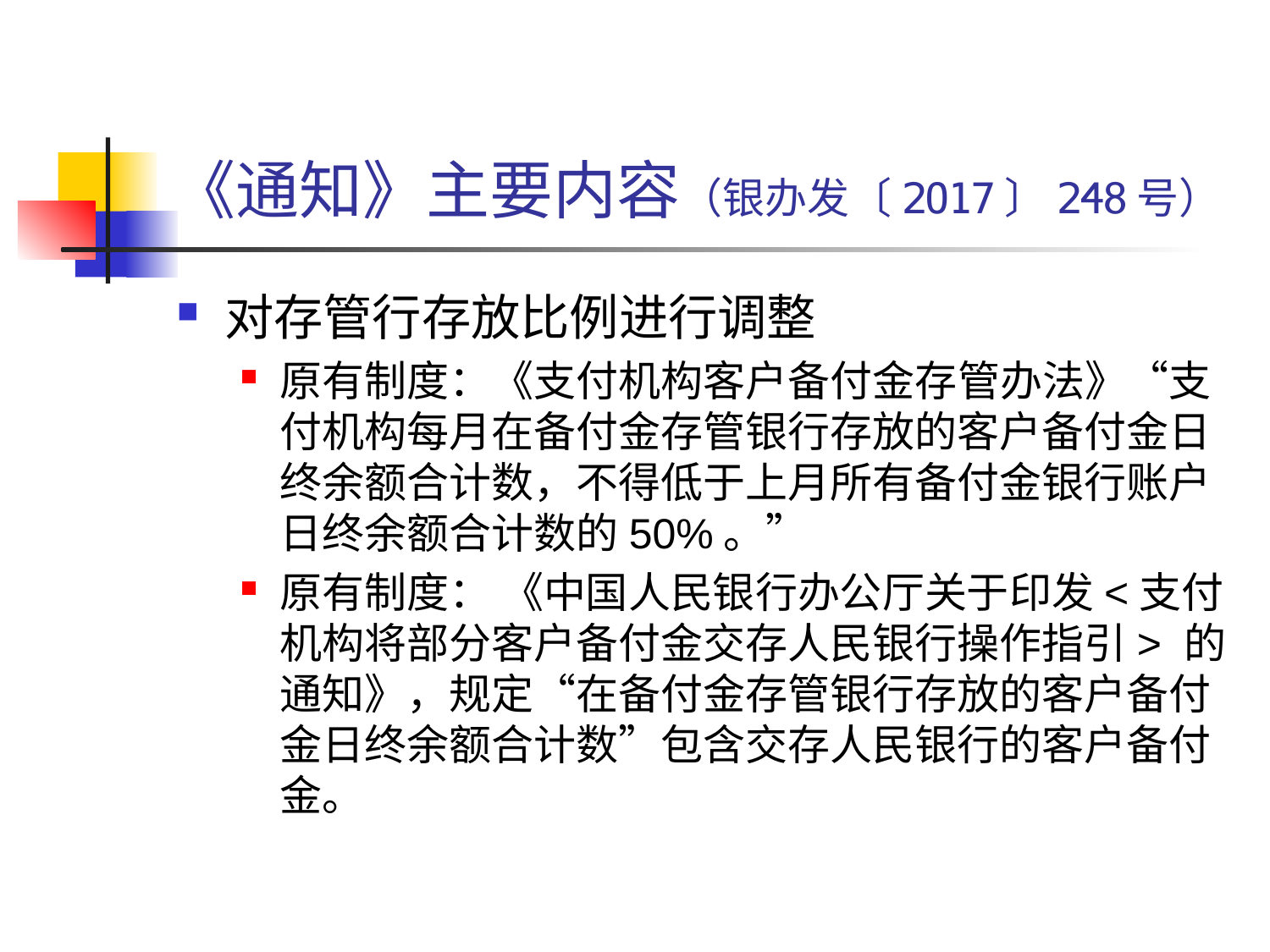

# 《通知》主要内容（银办发〔2017〕248号）
对存管行存放比例进行调整
原有制度：《支付机构客户备付金存管办法》“支付机构每月在备付金存管银行存放的客户备付金日终余额合计数，不得低于上月所有备付金银行账户日终余额合计数的50%。”
原有制度： 《中国人民银行办公厅关于印发<支付机构将部分客户备付金交存人民银行操作指引> 的通知》，规定“在备付金存管银行存放的客户备付金日终余额合计数”包含交存人民银行的客户备付金。